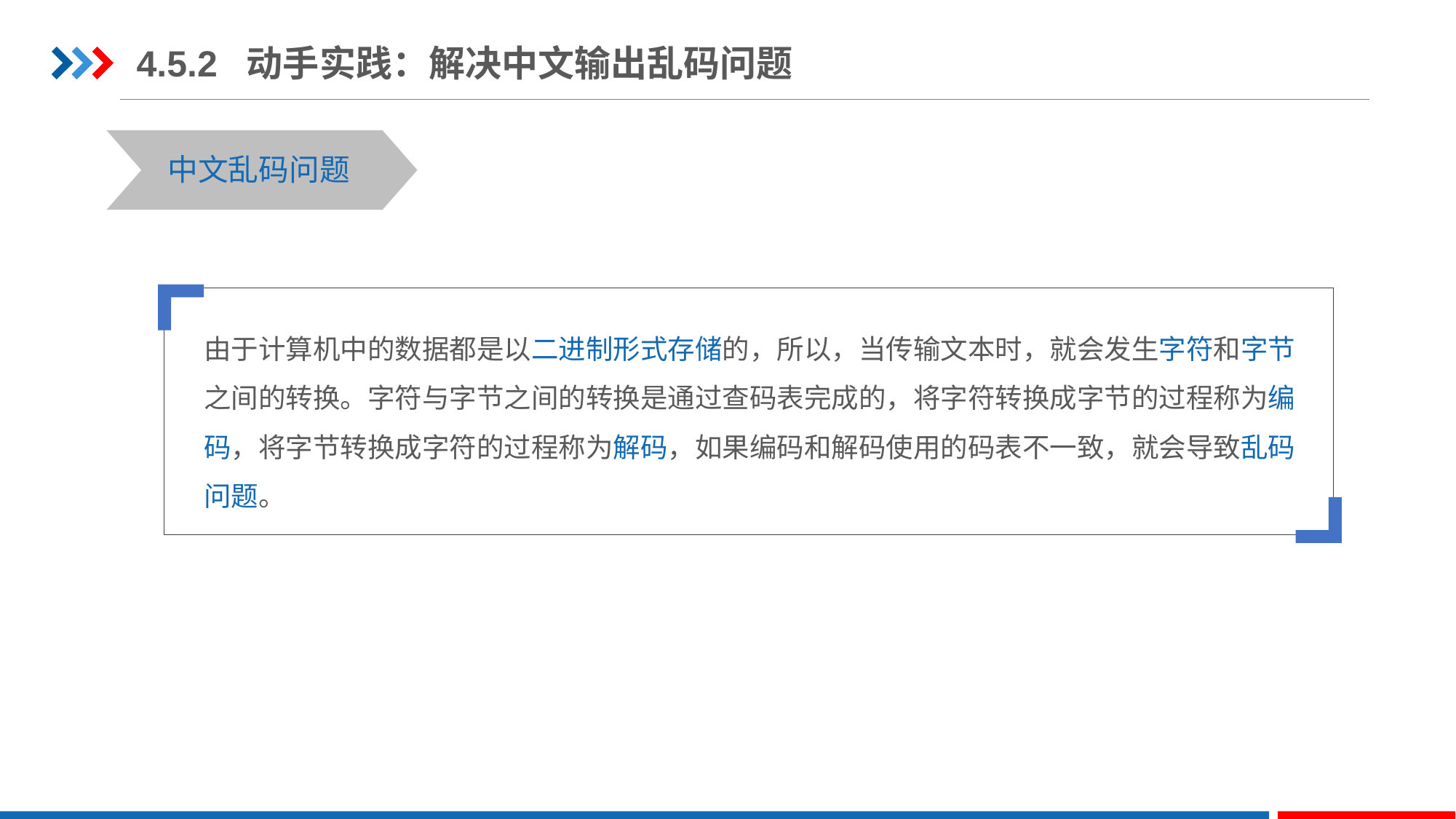

4.5.2  动手实践：解决中文输出乱码问题

中文乱码问题

由于计算机中的数据都是以二进制形式存储的，所以，当传输文本时，就会发生字符和字节之间的转换。字符与字节之间的转换是通过查码表完成的，将字符转换成字节的过程称为编码，将字节转换成字符的过程称为解码，如果编码和解码使用的码表不一致，就会导致乱码问题。